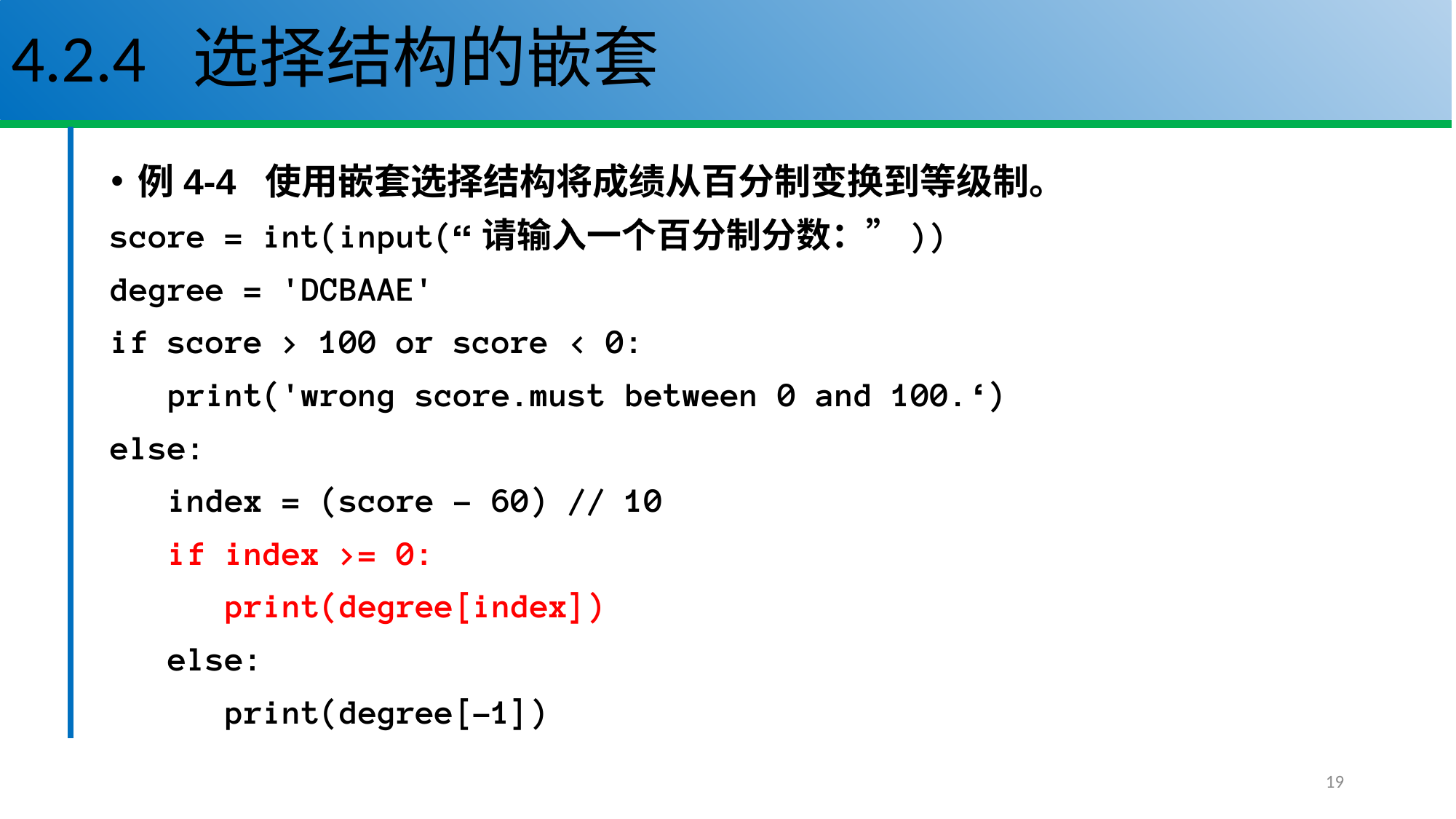

# 4.2.4  选择结构的嵌套
例4-4  使用嵌套选择结构将成绩从百分制变换到等级制。
score = int(input(“请输入一个百分制分数：”))
degree = 'DCBAAE'
if score > 100 or score < 0:
   print('wrong score.must between 0 and 100.‘)
else:
   index = (score - 60) // 10
   if index >= 0:
      print(degree[index])
   else:
      print(degree[-1])

19